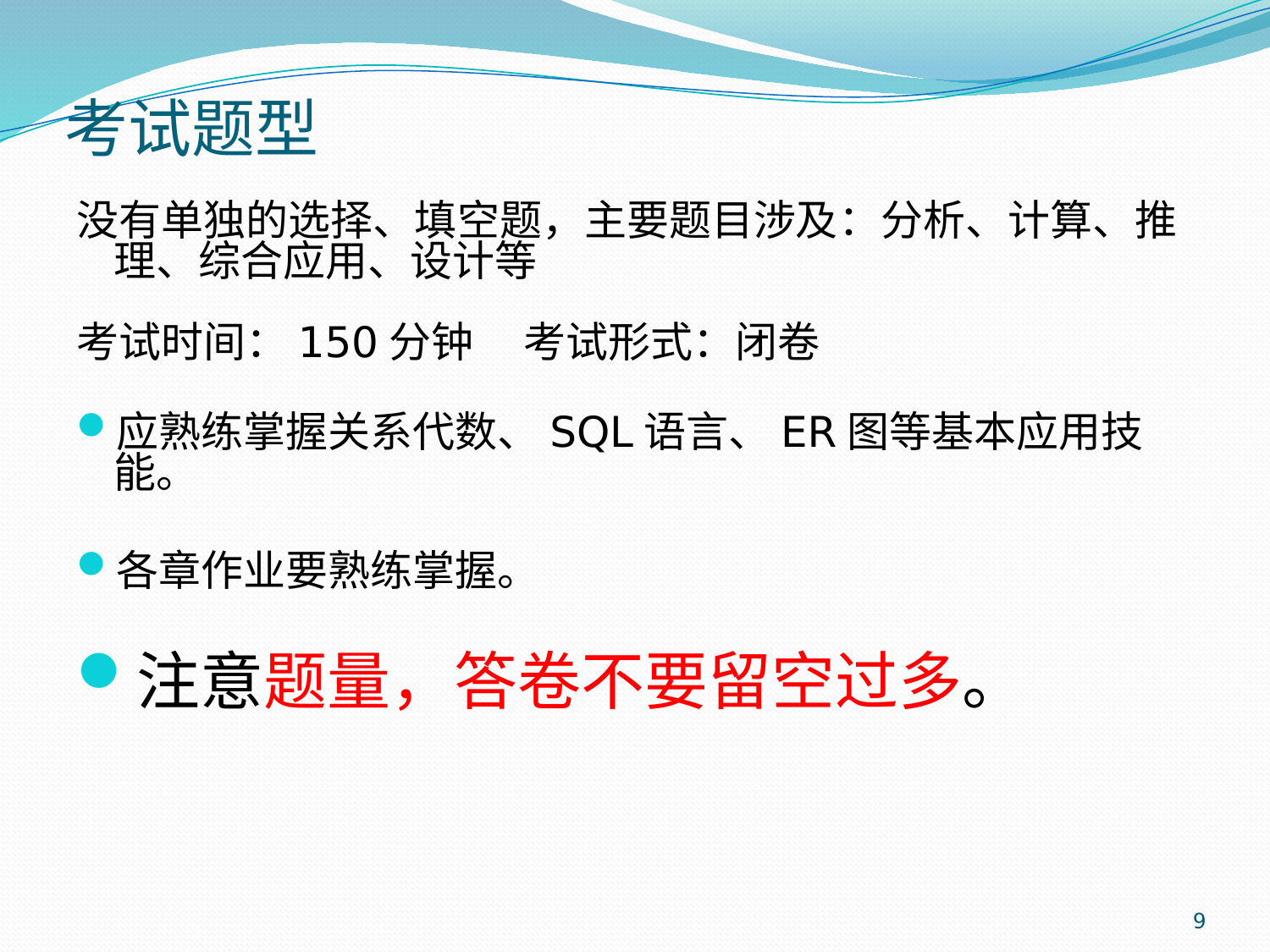

# 考试题型
没有单独的选择、填空题，主要题目涉及：分析、计算、推理、综合应用、设计等

考试时间：150分钟	   考试形式：闭卷

应熟练掌握关系代数、SQL语言、ER图等基本应用技能。

各章作业要熟练掌握。

注意题量，答卷不要留空过多。
9